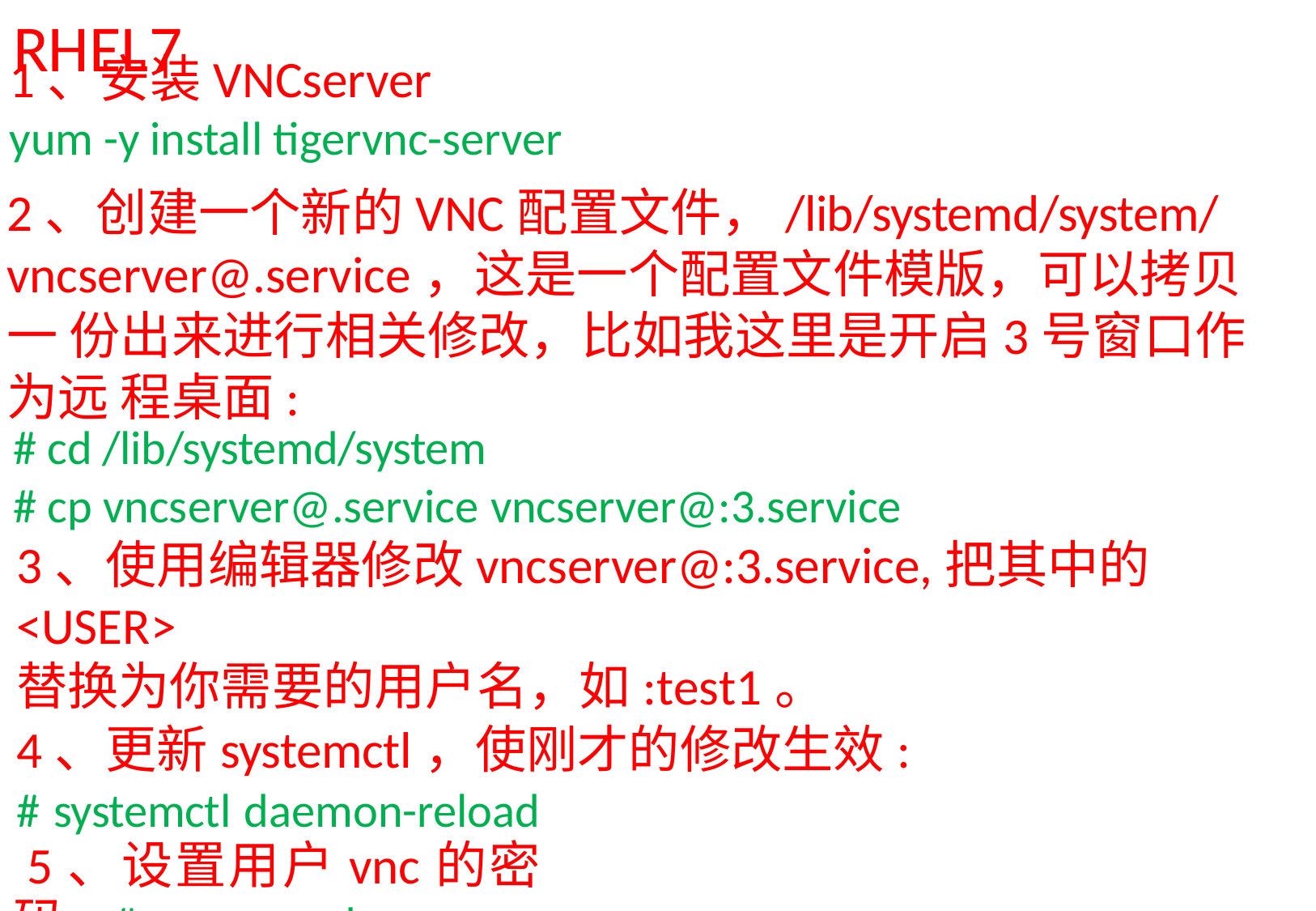

# 5.7	VNC配置—RHEL7
1、安装VNCserver
yum -y install tigervnc-server
2、创建一个新的VNC配置文件，/lib/systemd/system/  vncserver@.service，这是一个配置文件模版，可以拷贝一 份出来进行相关修改，比如我这里是开启3号窗口作为远 程桌面:
# cd /lib/systemd/system
# cp vncserver@.service vncserver@:3.service
3、使用编辑器修改vncserver@:3.service,把其中的<USER>
替换为你需要的用户名，如:test1。
4、更新systemctl，使刚才的修改生效:
# systemctl daemon-reload  5、设置用户vnc的密码:  # vncpasswd